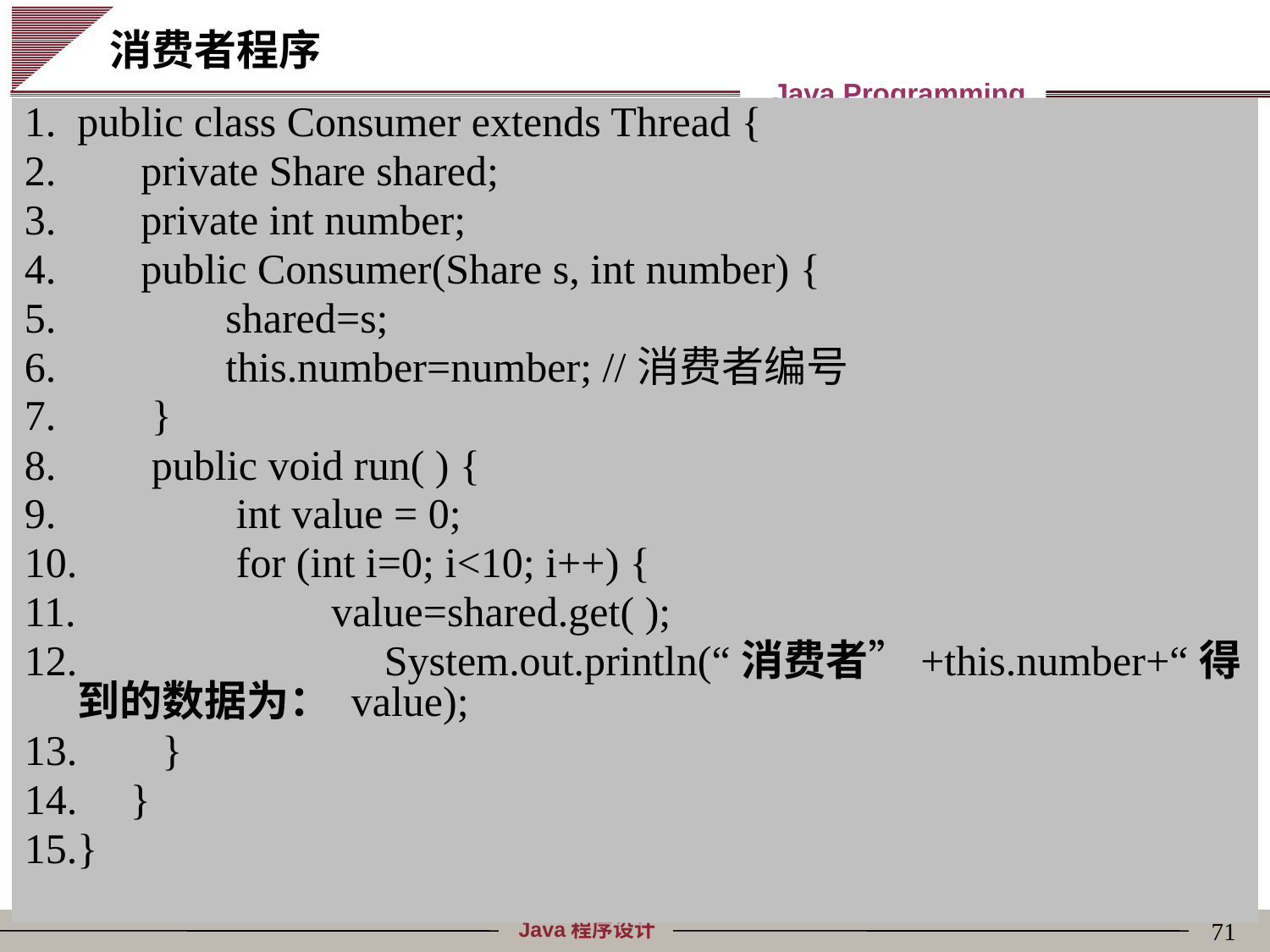

# 消费者程序
public class Consumer extends Thread {
      private Share shared;
      private int number;
      public Consumer(Share s, int number) {
              shared=s;
              this.number=number; //消费者编号
       }
       public void run( ) {
               int value = 0;
               for (int i=0; i<10; i++) {
                        value=shared.get( );
               	     System.out.println(“消费者”+this.number+“得到的数据为： value);
        }
     }
}